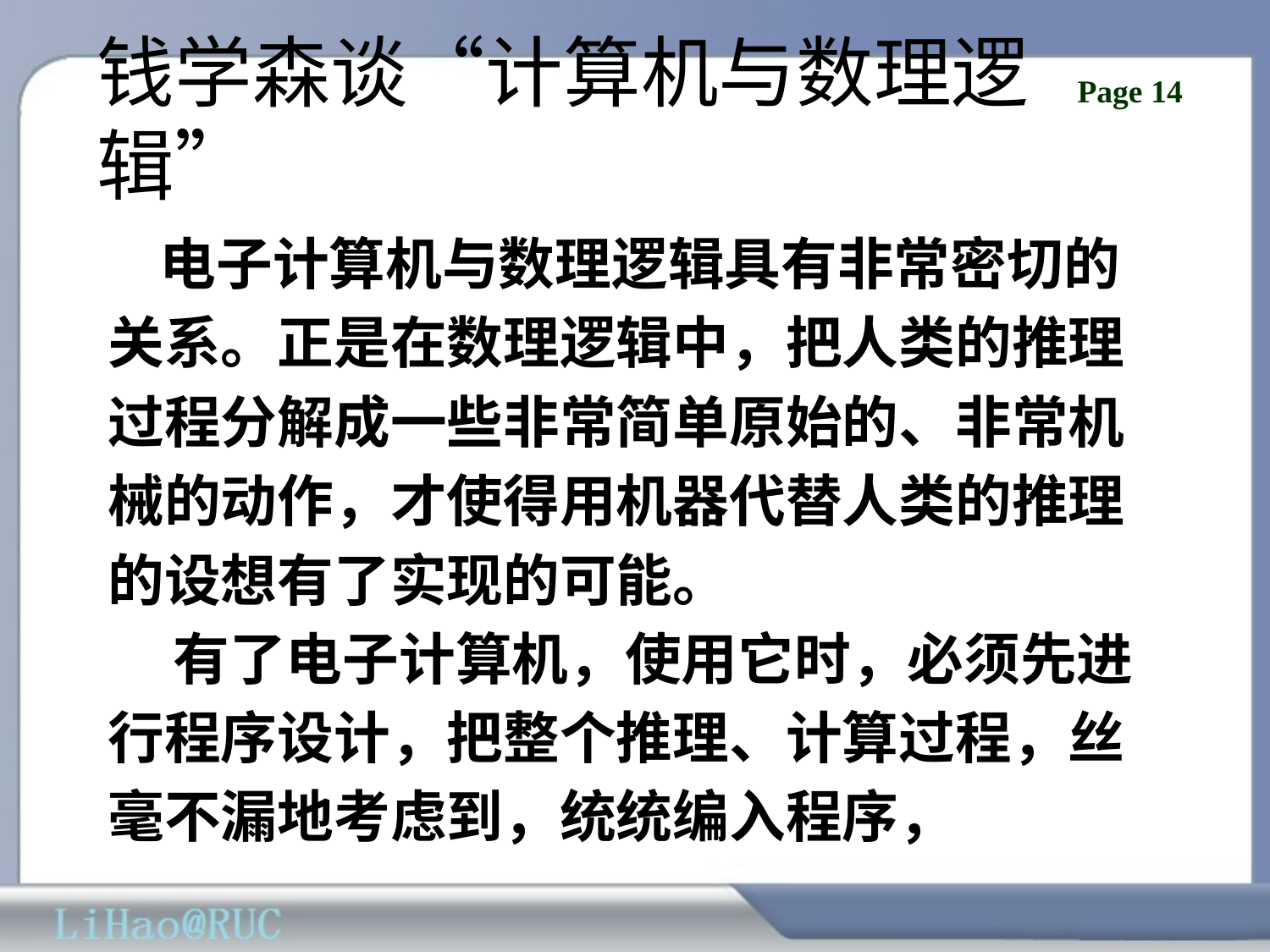

# 钱学森谈“计算机与数理逻辑”
   电子计算机与数理逻辑具有非常密切的
关系。正是在数理逻辑中，把人类的推理
过程分解成一些非常简单原始的、非常机
械的动作，才使得用机器代替人类的推理
的设想有了实现的可能。
    有了电子计算机，使用它时，必须先进
行程序设计，把整个推理、计算过程，丝
毫不漏地考虑到，统统编入程序，